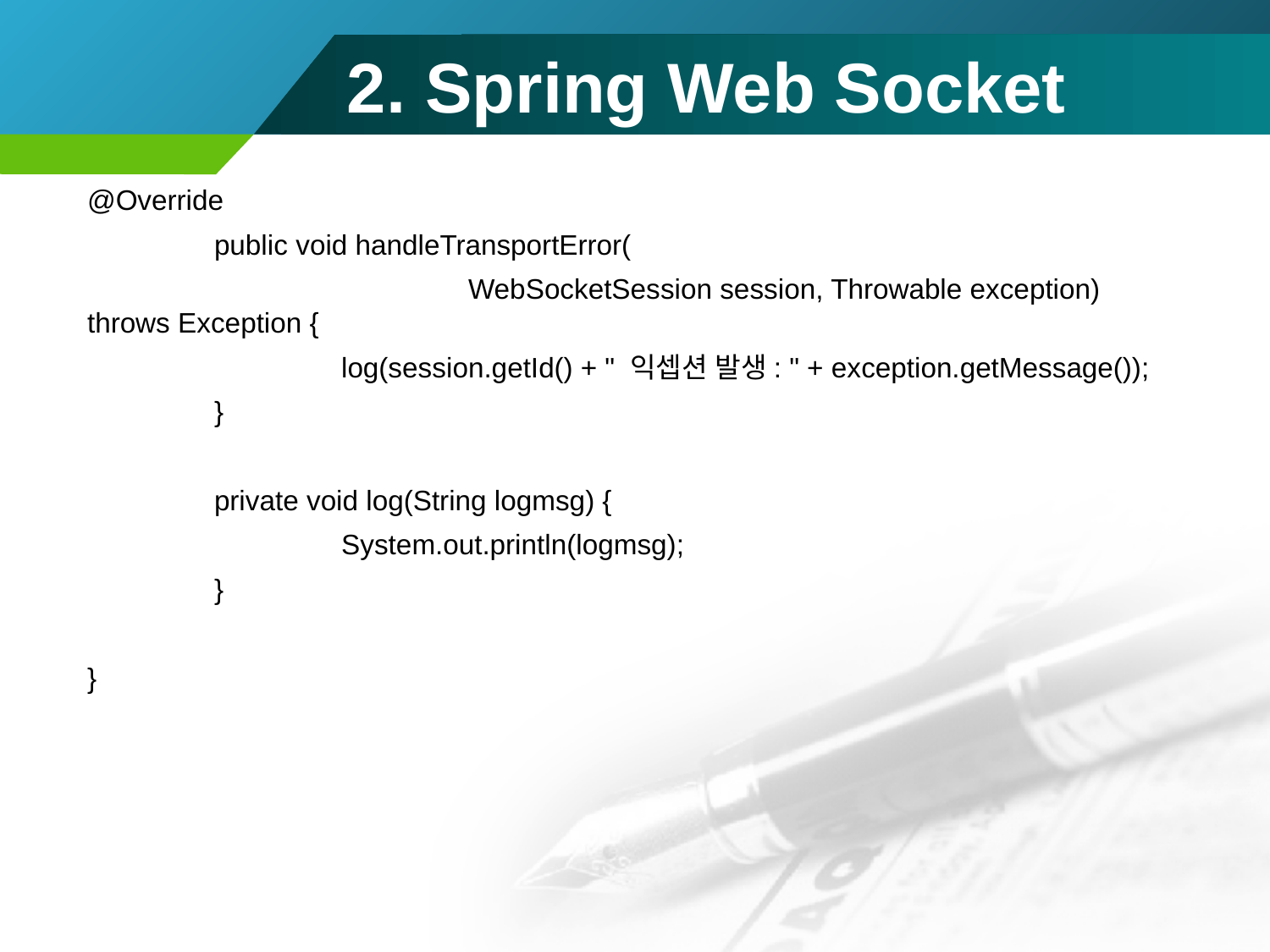

# 2. Spring Web Socket
@Override
	public void handleTransportError(
			WebSocketSession session, Throwable exception) throws Exception {
		log(session.getId() + " 익셉션 발생: " + exception.getMessage());
	}

	private void log(String logmsg) {
		System.out.println(logmsg);
	}

}